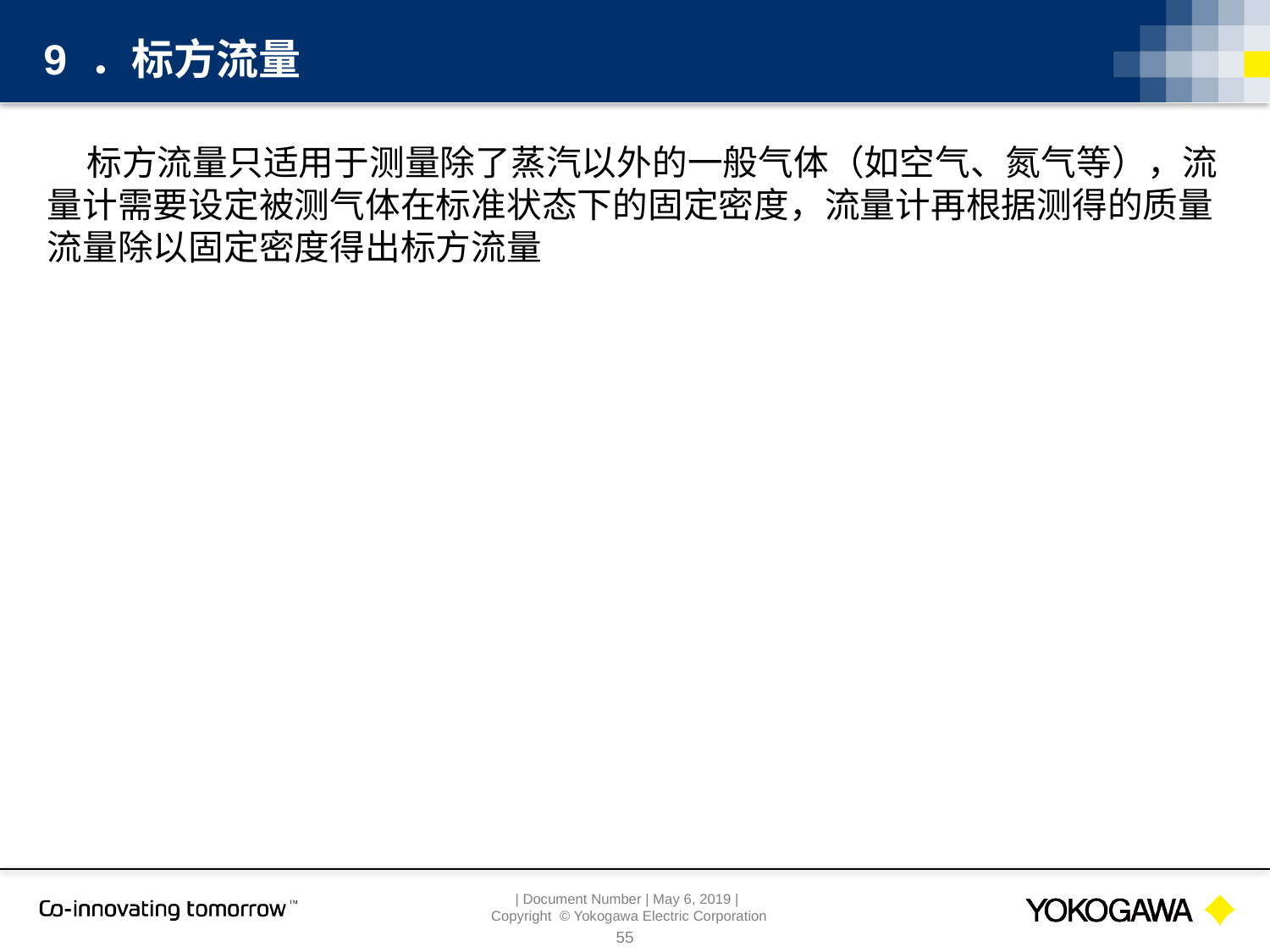

9 ．标方流量

    标方流量只适用于测量除了蒸汽以外的一般气体（如空气、氮气等），流量计需要设定被测气体在标准状态下的固定密度，流量计再根据测得的质量流量除以固定密度得出标方流量